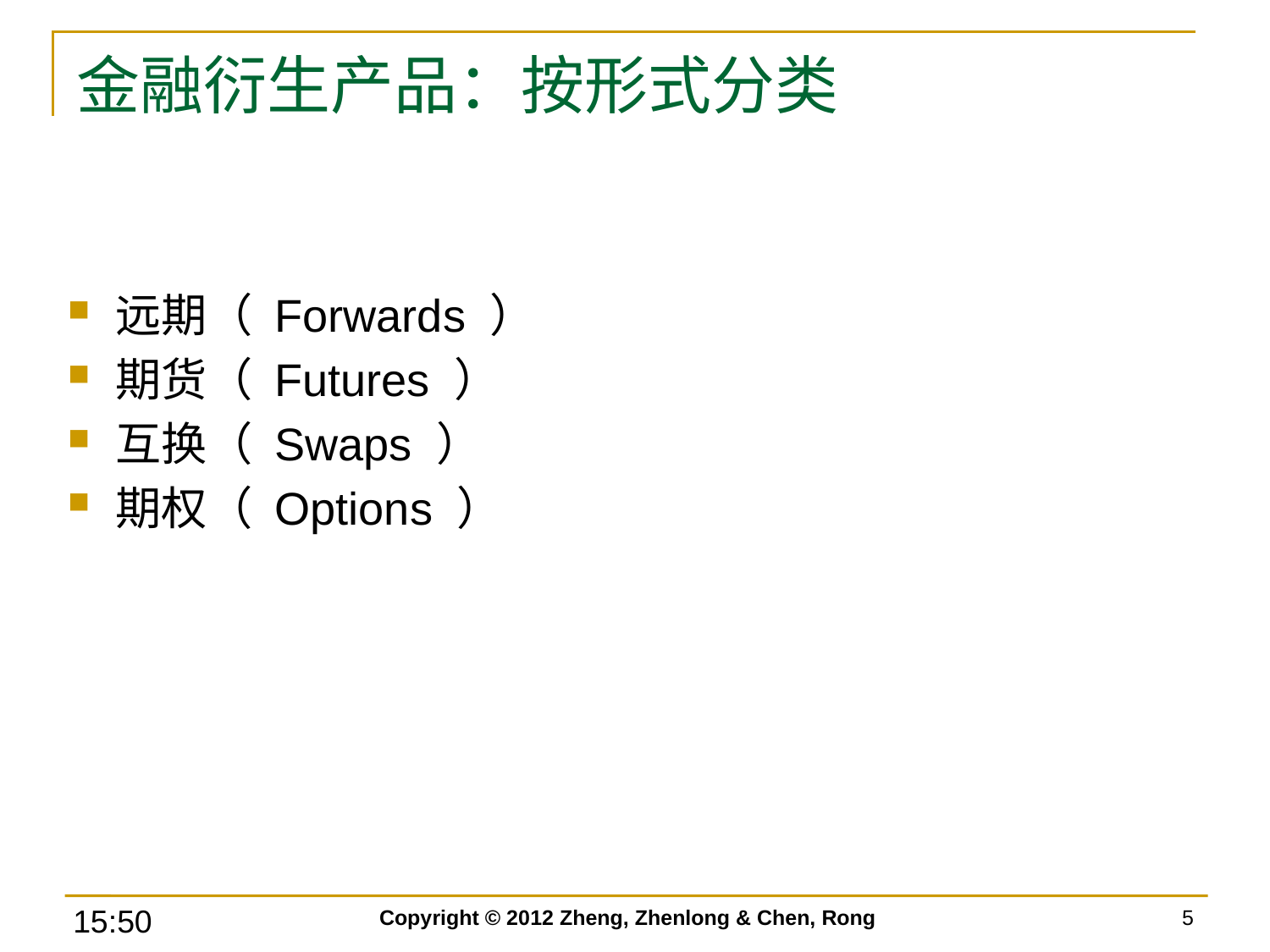

# 金融衍生产品：按形式分类

远期（ Forwards ）
期货（ Futures ）
互换（ Swaps ）
期权（ Options ）

Copyright © 2012 Zheng, Zhenlong & Chen, Rong
5